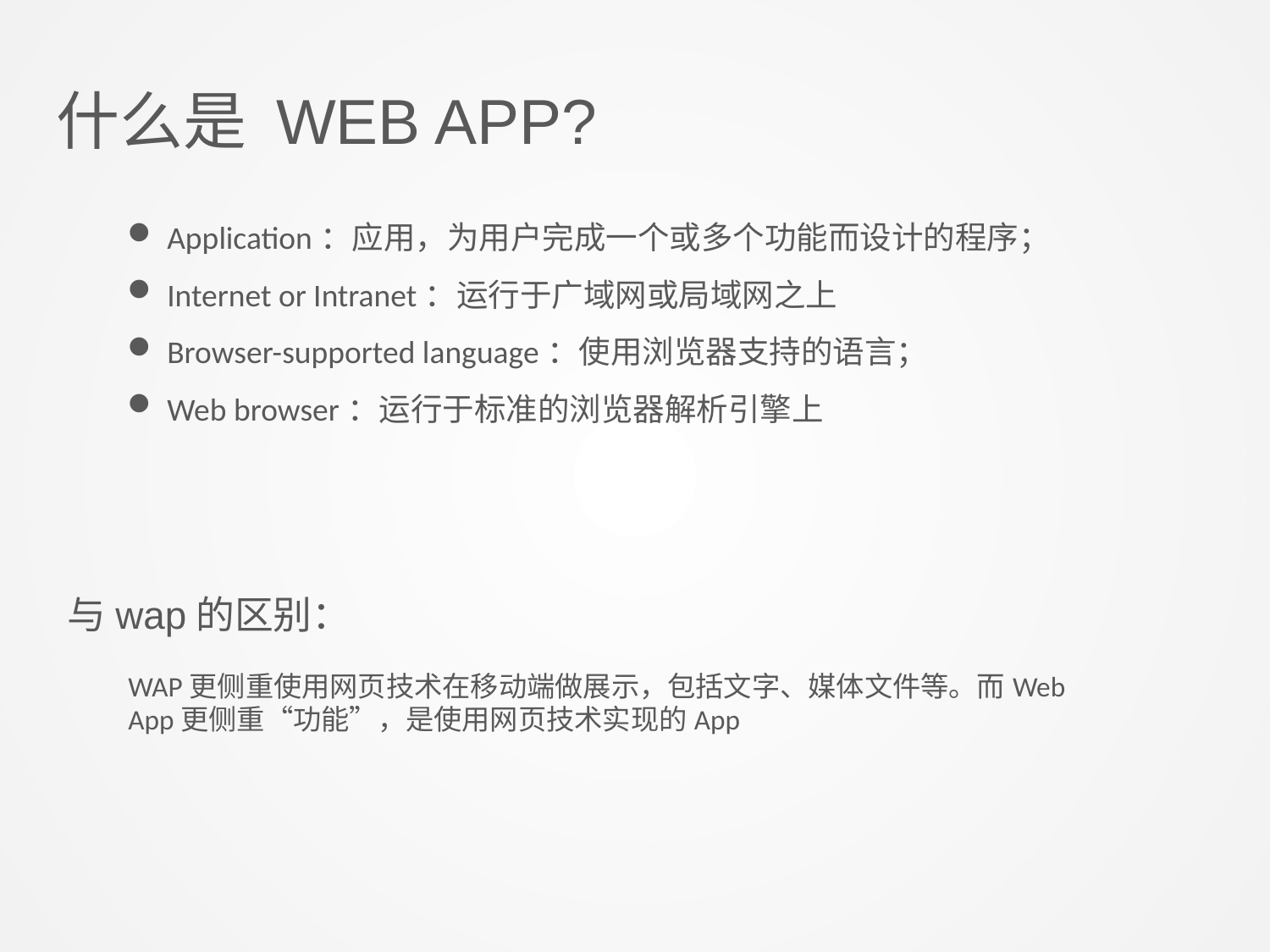

什么是 WEB APP?
Application：应用，为用户完成一个或多个功能而设计的程序；
Internet or Intranet：运行于广域网或局域网之上
Browser-supported language：使用浏览器支持的语言；
Web browser：运行于标准的浏览器解析引擎上
 与wap的区别：
WAP更侧重使用网页技术在移动端做展示，包括文字、媒体文件等。而Web App更侧重“功能”，是使用网页技术实现的App